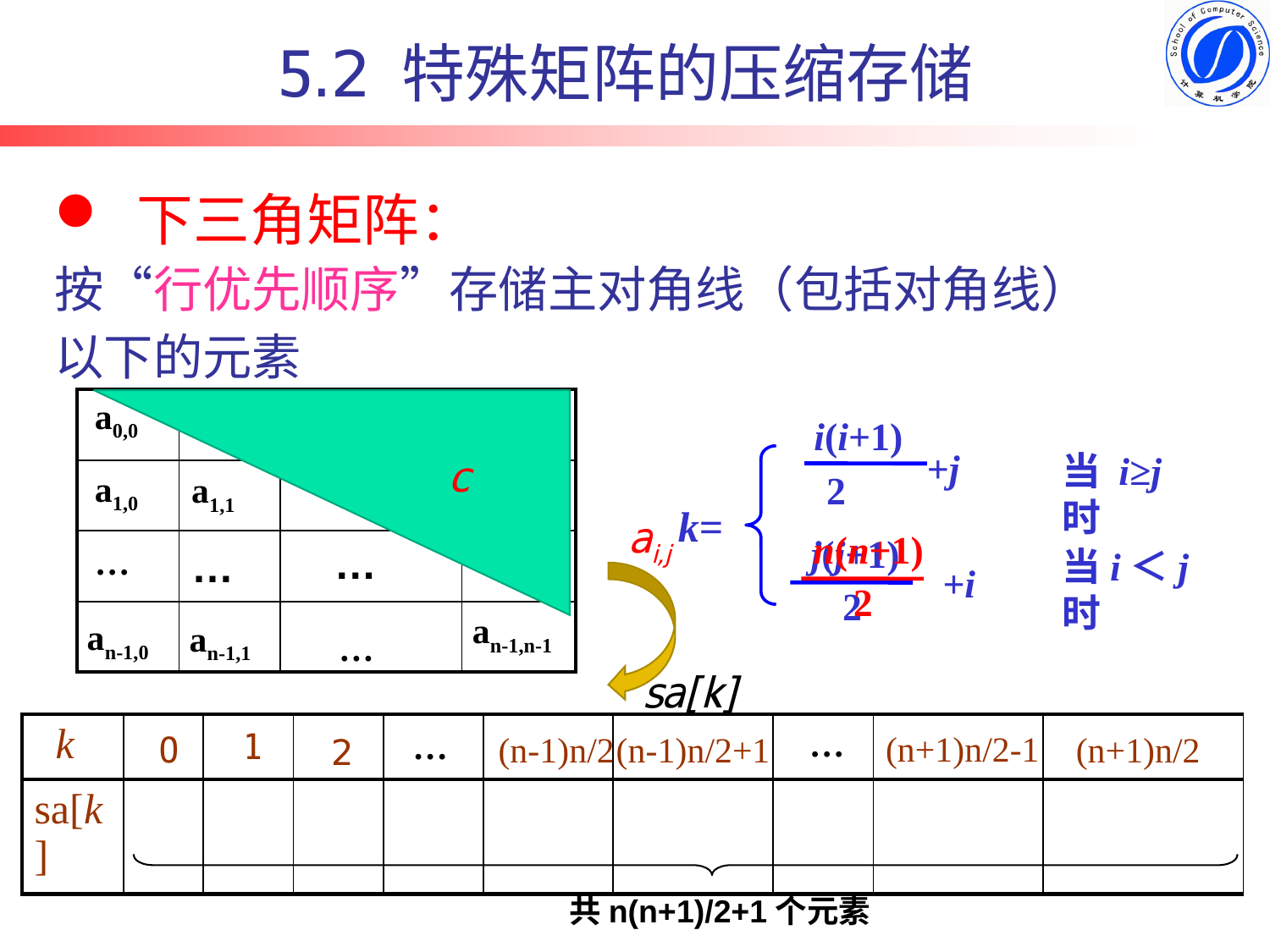

5.2 特殊矩阵的压缩存储
 下三角矩阵：
按“行优先顺序”存储主对角线（包括对角线）以下的元素
a0,0
|  |  |  |  |
| --- | --- | --- | --- |
|  |  |  |  |
|  |  |  |  |
|  |  |  |  |

i(i+1)
+j
2
当 i≥j时

k=
当i＜j时
c
a1,0
a1,1
ai,j

sa[k]
n(n+1)
2
j(j+1)
+i
2
…
…
…

an-1,n-1
an-1,0
an-1,1
…
| k |  |  |  |  |  |  |  |  |  |
| --- | --- | --- | --- | --- | --- | --- | --- | --- | --- |
| sa[k] |  |  |  |  |  |  |  |  |  |
…
…
1
(n+1)n/2-1
(n-1)n/2+1
(n+1)n/2
(n-1)n/2
0
2

共n(n+1)/2+1个元素